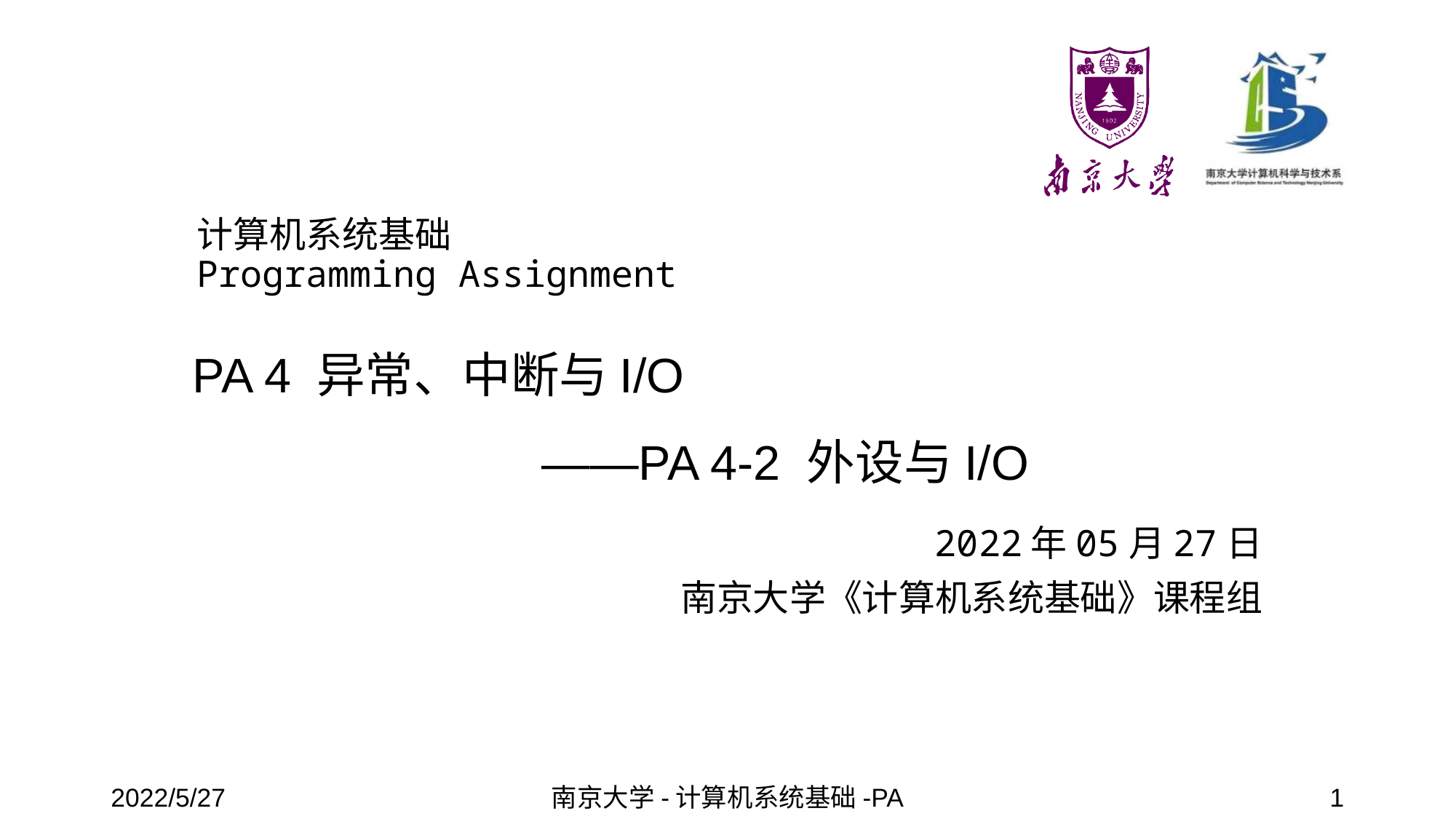

计算机系统基础
Programming Assignment
# PA 4 异常、中断与I/O ——PA 4-2 外设与I/O
2022年05月27日
南京大学《计算机系统基础》课程组
2022/5/27
南京大学-计算机系统基础-PA
1